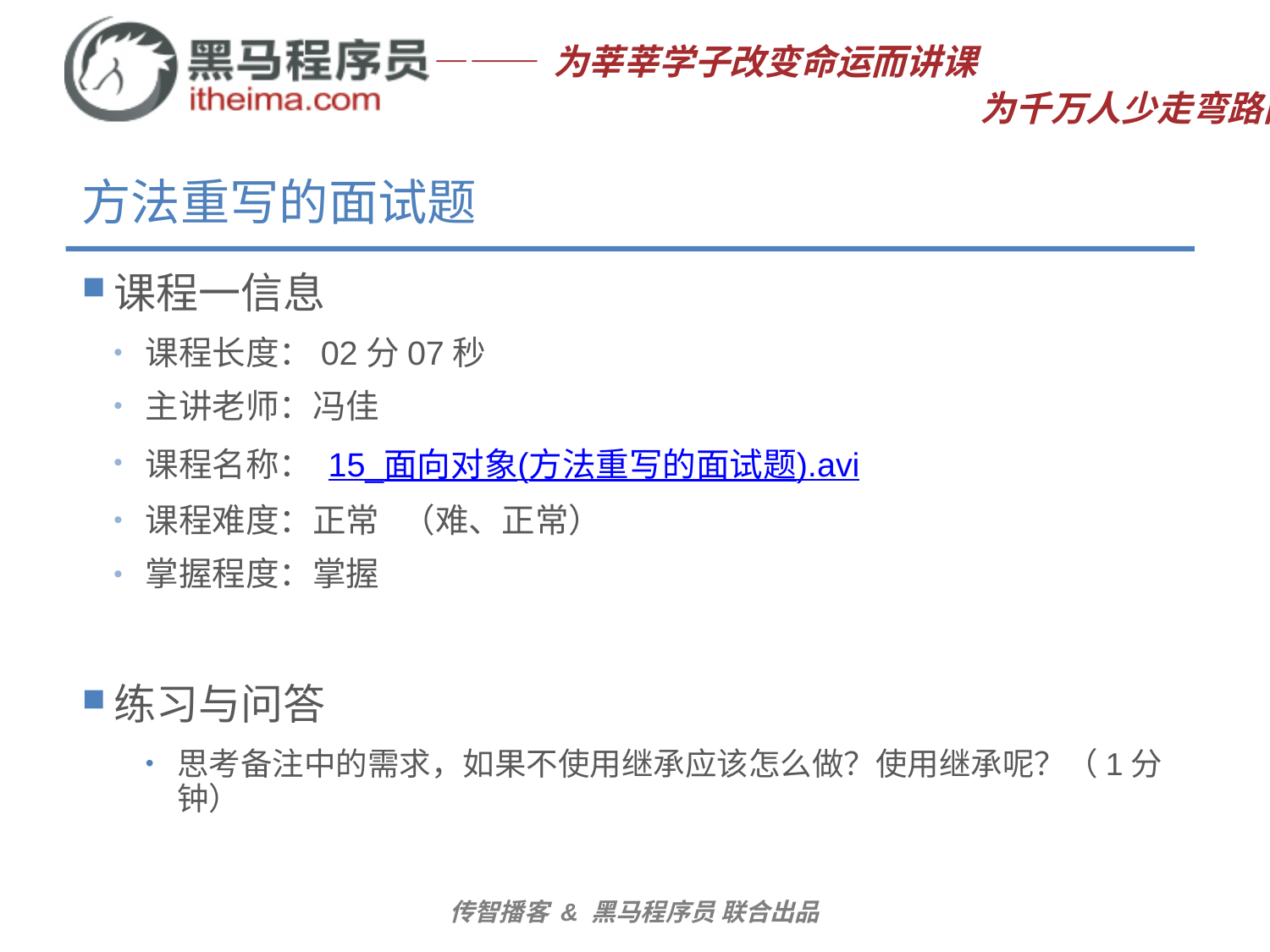

# 方法重写的面试题
课程一信息
课程长度：02分07秒
主讲老师：冯佳
课程名称： 15_面向对象(方法重写的面试题).avi
课程难度：正常   （难、正常）
掌握程度：掌握

练习与问答
思考备注中的需求，如果不使用继承应该怎么做？使用继承呢？（1分钟）